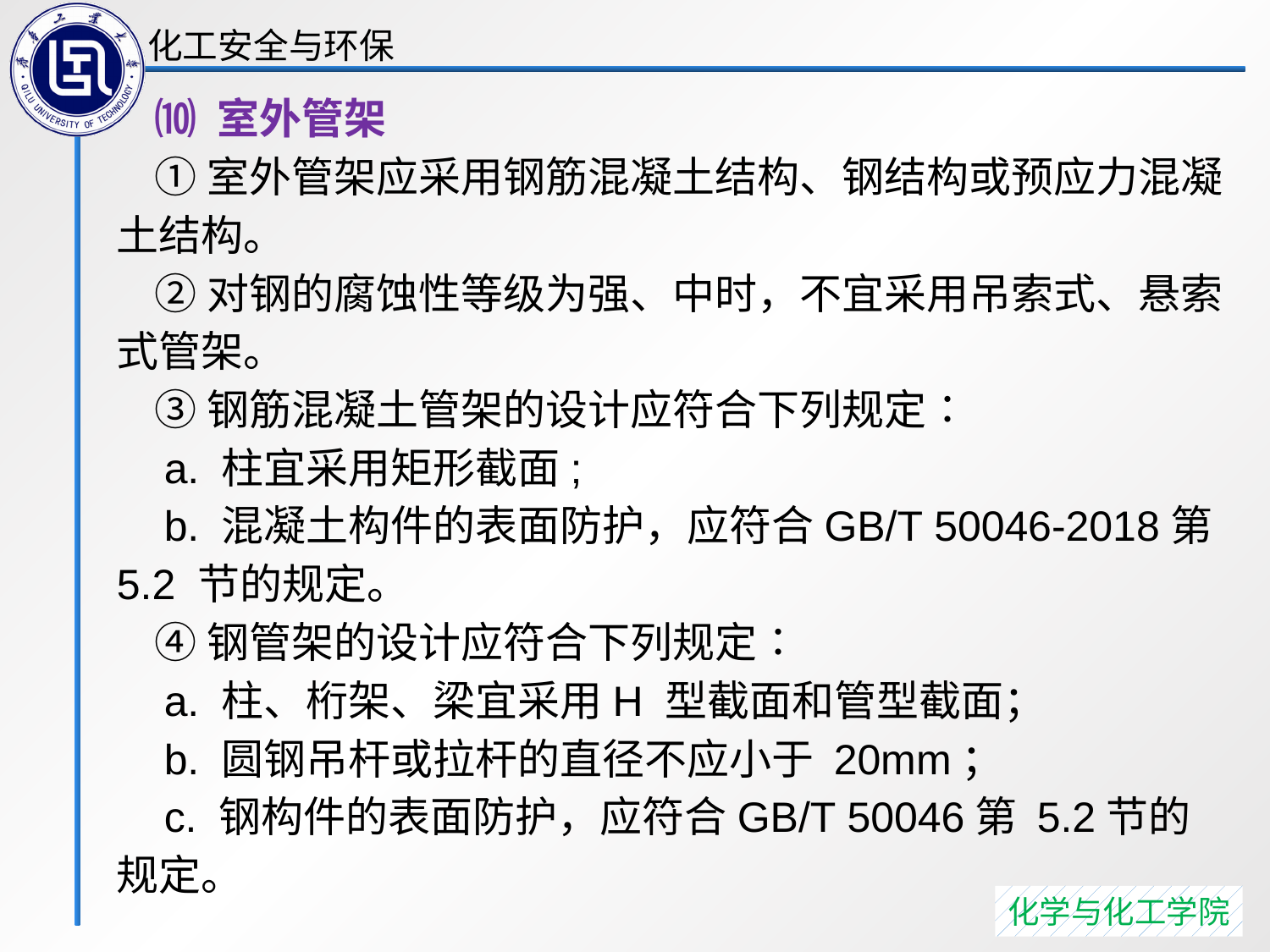

⑽ 室外管架
    ①室外管架应采用钢筋混凝土结构、钢结构或预应力混凝土结构。
    ②对钢的腐蚀性等级为强、中时，不宜采用吊索式、悬索式管架。
    ③钢筋混凝土管架的设计应符合下列规定∶
    a. 柱宜采用矩形截面;
    b. 混凝土构件的表面防护，应符合GB/T 50046-2018第 5.2 节的规定。
    ④钢管架的设计应符合下列规定∶
    a. 柱、桁架、梁宜采用H 型截面和管型截面；
    b. 圆钢吊杆或拉杆的直径不应小于 20mm；
    c. 钢构件的表面防护，应符合GB/T 50046第 5.2节的规定。